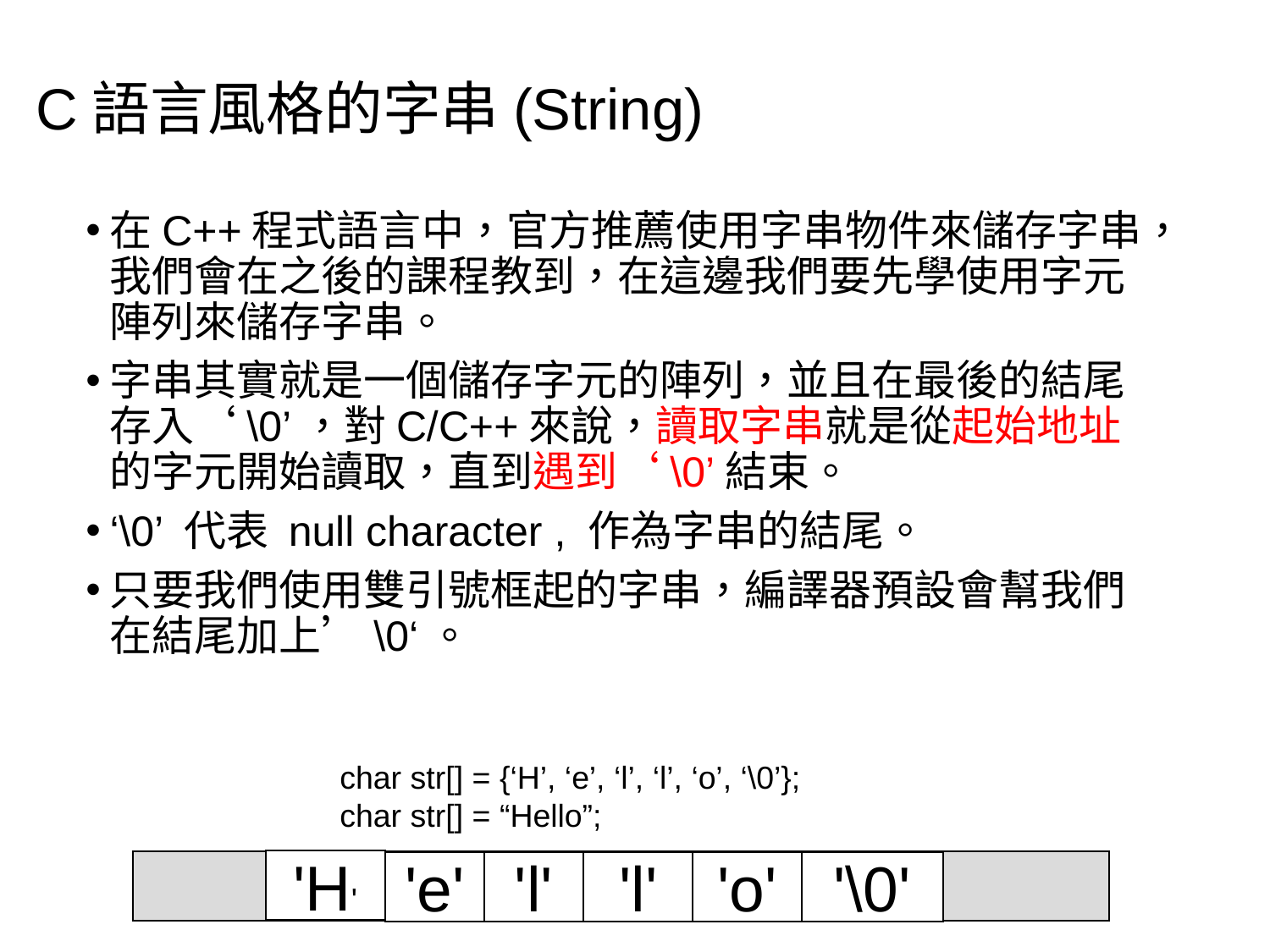

# C語言風格的字串(String)
在C++程式語言中，官方推薦使用字串物件來儲存字串，我們會在之後的課程教到，在這邊我們要先學使用字元陣列來儲存字串。
字串其實就是一個儲存字元的陣列，並且在最後的結尾存入‘\0’，對C/C++來說，讀取字串就是從起始地址的字元開始讀取，直到遇到‘\0’結束。
‘\0’ 代表 null character , 作為字串的結尾。
只要我們使用雙引號框起的字串，編譯器預設會幫我們在結尾加上’\0‘。

char str[] = {‘H’, ‘e’, ‘l’, ‘l’, ‘o’, ‘\0’};
char str[] = “Hello”;
'H'

'e'
'l'
'l'
'o'
'\0'